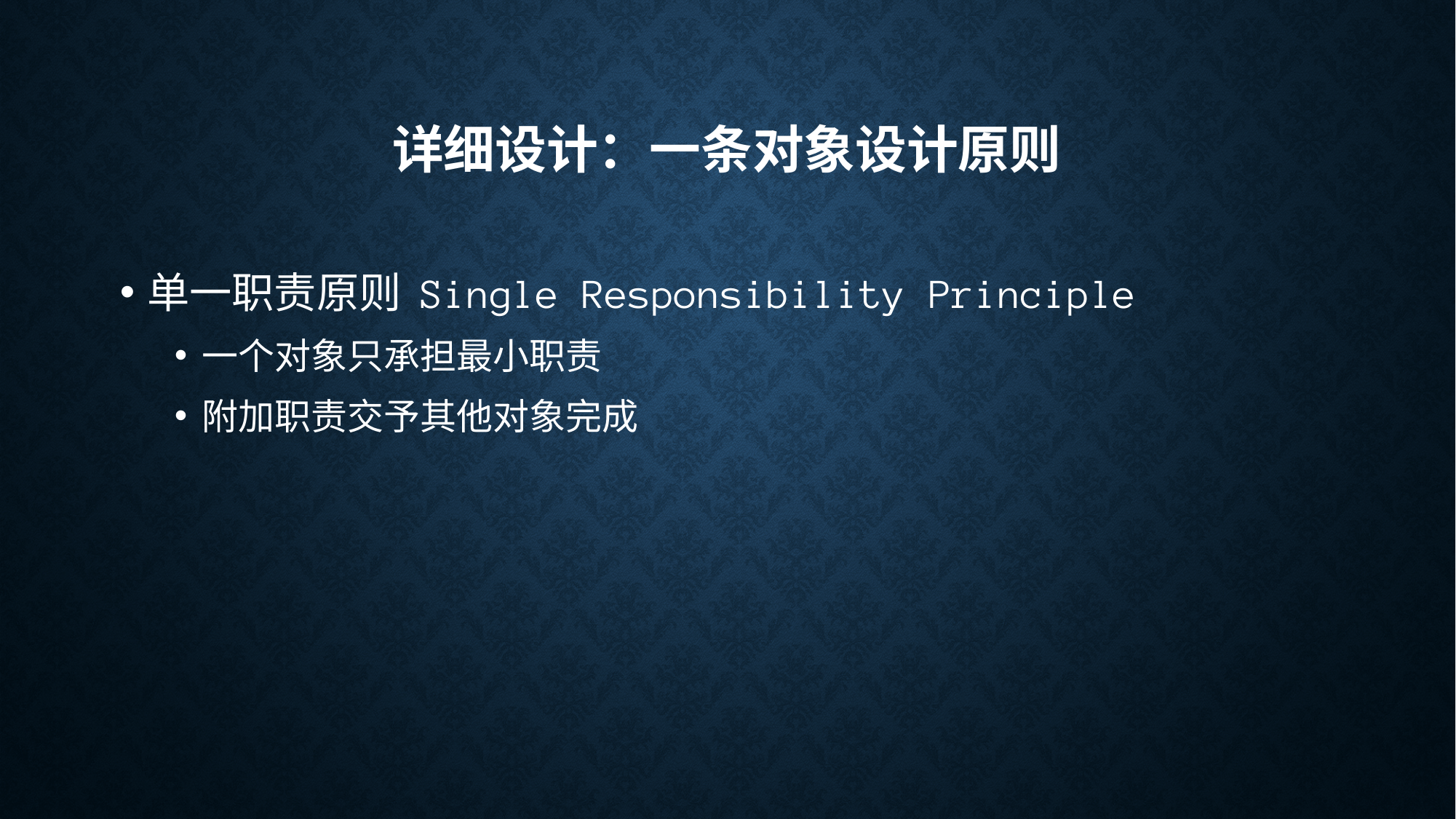

# 详细设计：一条对象设计原则
单一职责原则 Single Responsibility Principle
一个对象只承担最小职责
附加职责交予其他对象完成